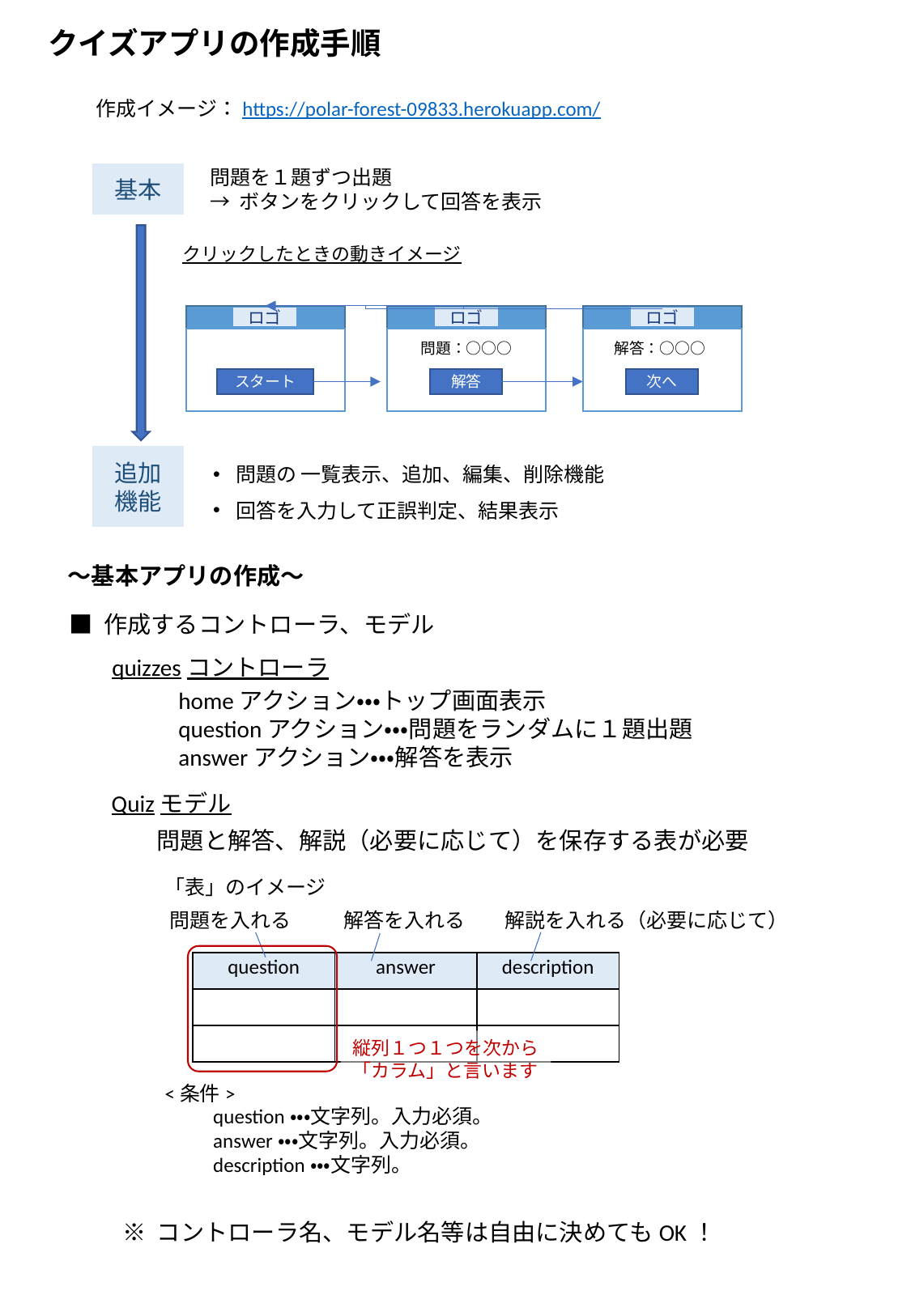

クイズアプリの作成手順
作成イメージ：https://polar-forest-09833.herokuapp.com/

問題を１題ずつ出題
→ ボタンをクリックして回答を表示
基本

クリックしたときの動きイメージ

ロゴ
ロゴ
ロゴ
問題：○○○
解答：○○○
スタート
解答
次へ
問題の 一覧表示、追加、編集、削除機能
回答を入力して正誤判定、結果表示
追加機能
～基本アプリの作成～
■ 作成するコントローラ、モデル
quizzesコントローラ
homeアクション・・・トップ画面表示
questionアクション・・・問題をランダムに１題出題
answerアクション・・・解答を表示
Quizモデル
問題と解答、解説（必要に応じて）を保存する表が必要
「表」のイメージ
問題を入れる
解答を入れる
解説を入れる（必要に応じて）

| question | answer | description |
| --- | --- | --- |
|  |  |  |
|  |  |  |
縦列１つ１つを次から
「カラム」と言います
<条件>
question・・・文字列。入力必須。
answer・・・文字列。入力必須。
description・・・文字列。
※ コントローラ名、モデル名等は自由に決めてもOK！